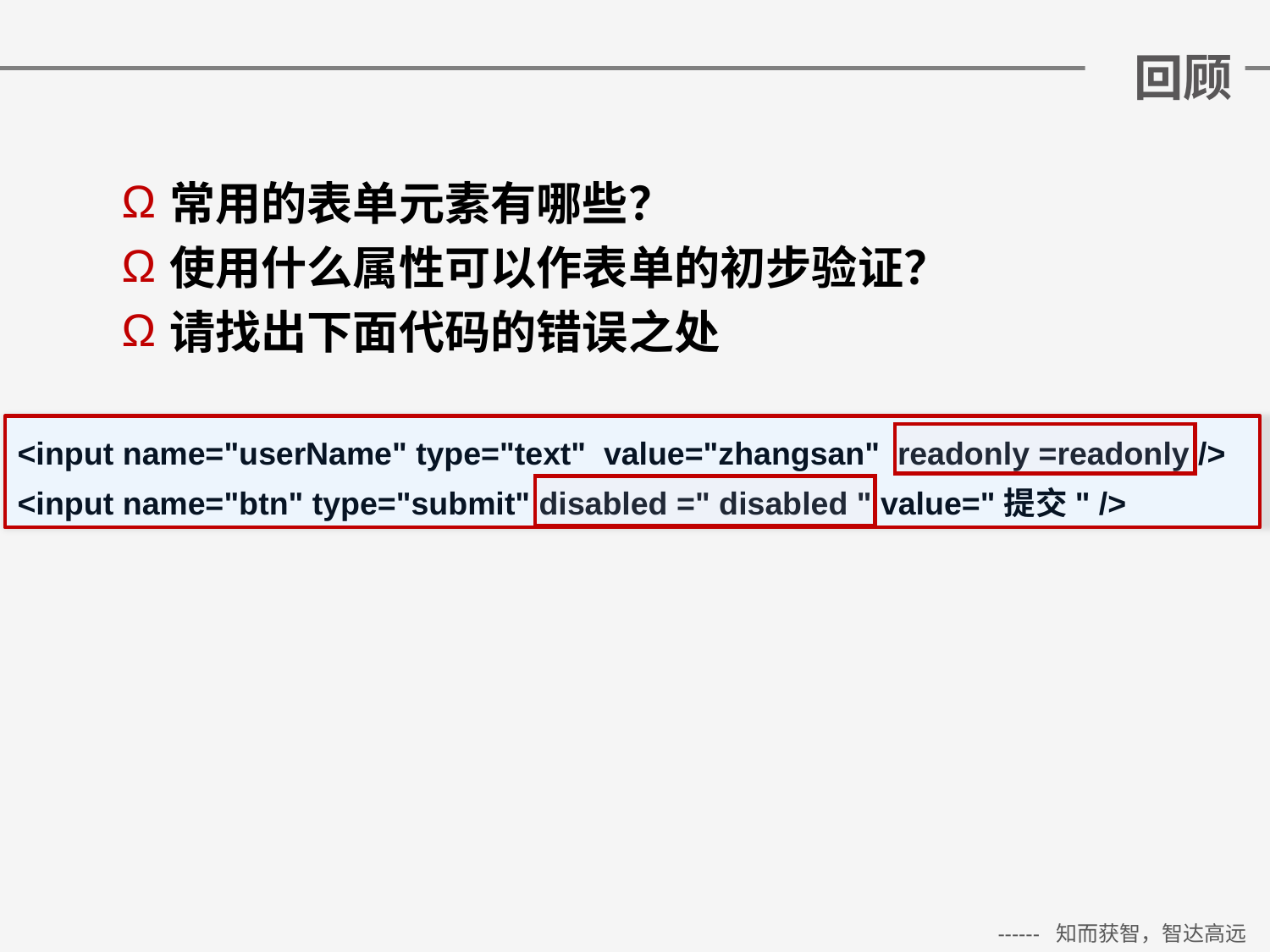

# 回顾
常用的表单元素有哪些？
使用什么属性可以作表单的初步验证？
请找出下面代码的错误之处

<input name="userName" type="text"  value="zhangsan"  readonly =readonly />
<input name="btn" type="submit" disabled =" disabled " value="提交" />